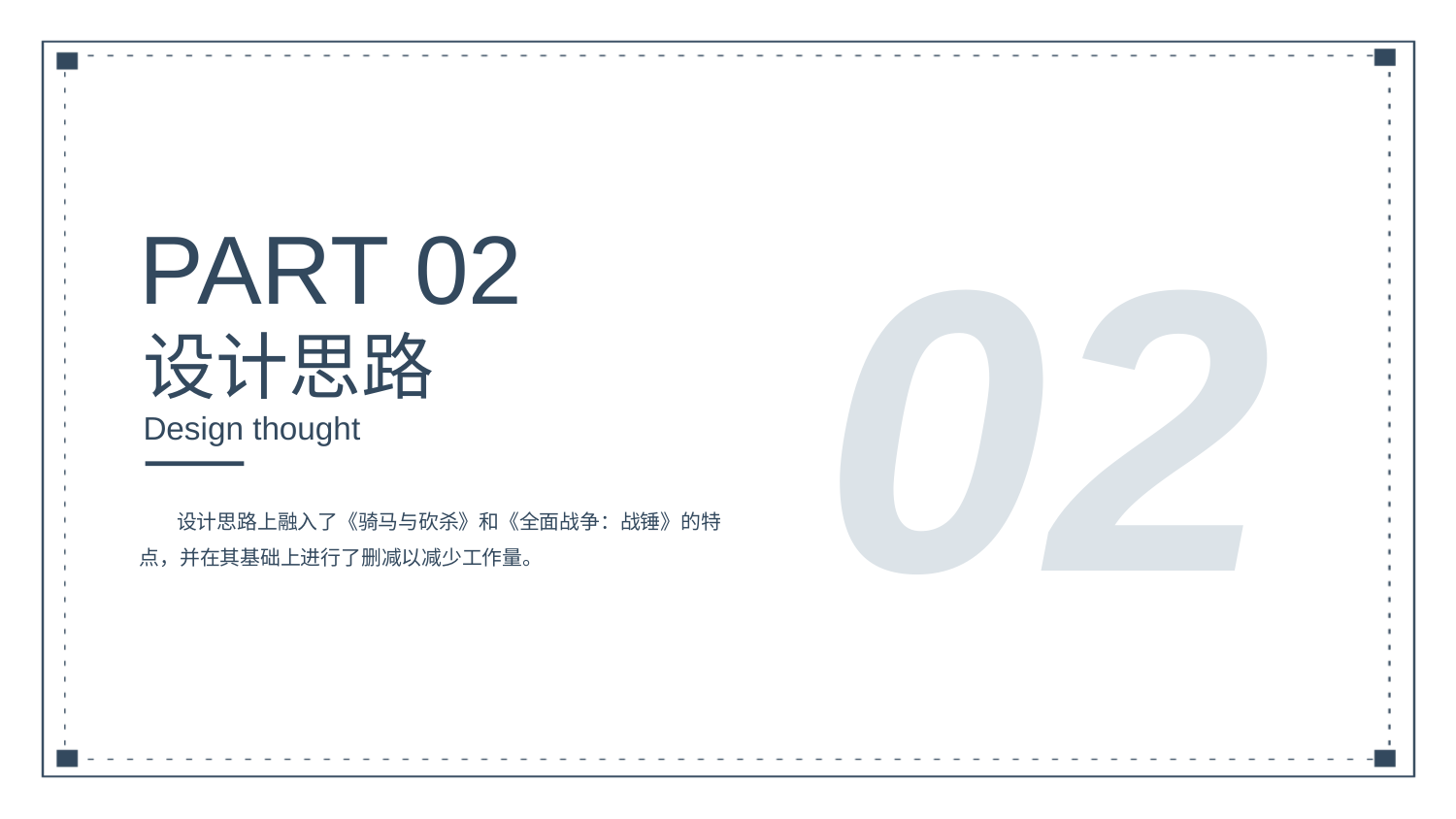

02
PART 02
设计思路
Design thought

       设计思路上融入了《骑马与砍杀》和《全面战争：战锤》的特点，并在其基础上进行了删减以减少工作量。